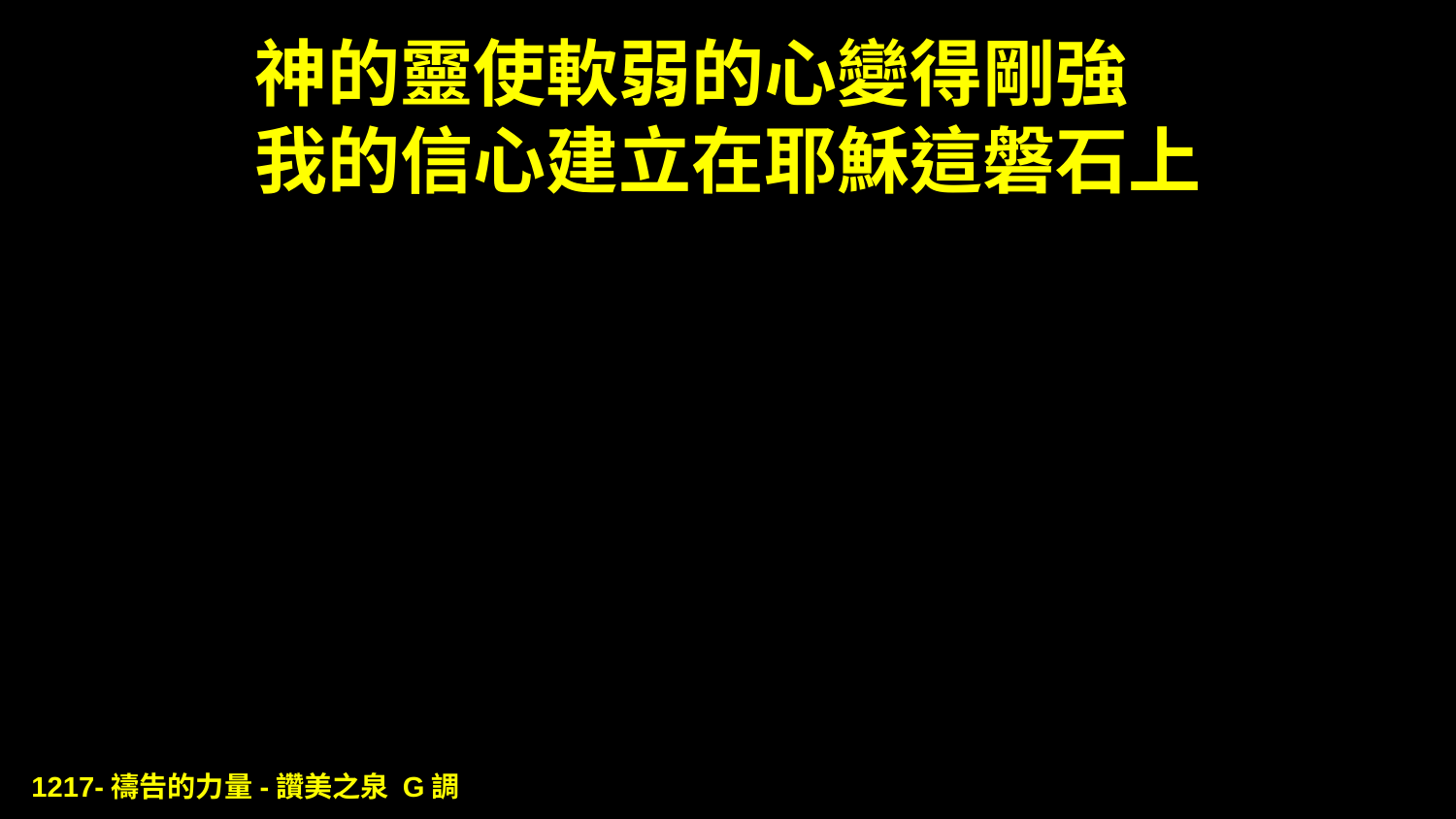

# 神的靈使軟弱的心變得剛強　 我的信心建立在耶穌這磐石上
1217-禱告的力量-讚美之泉 G調